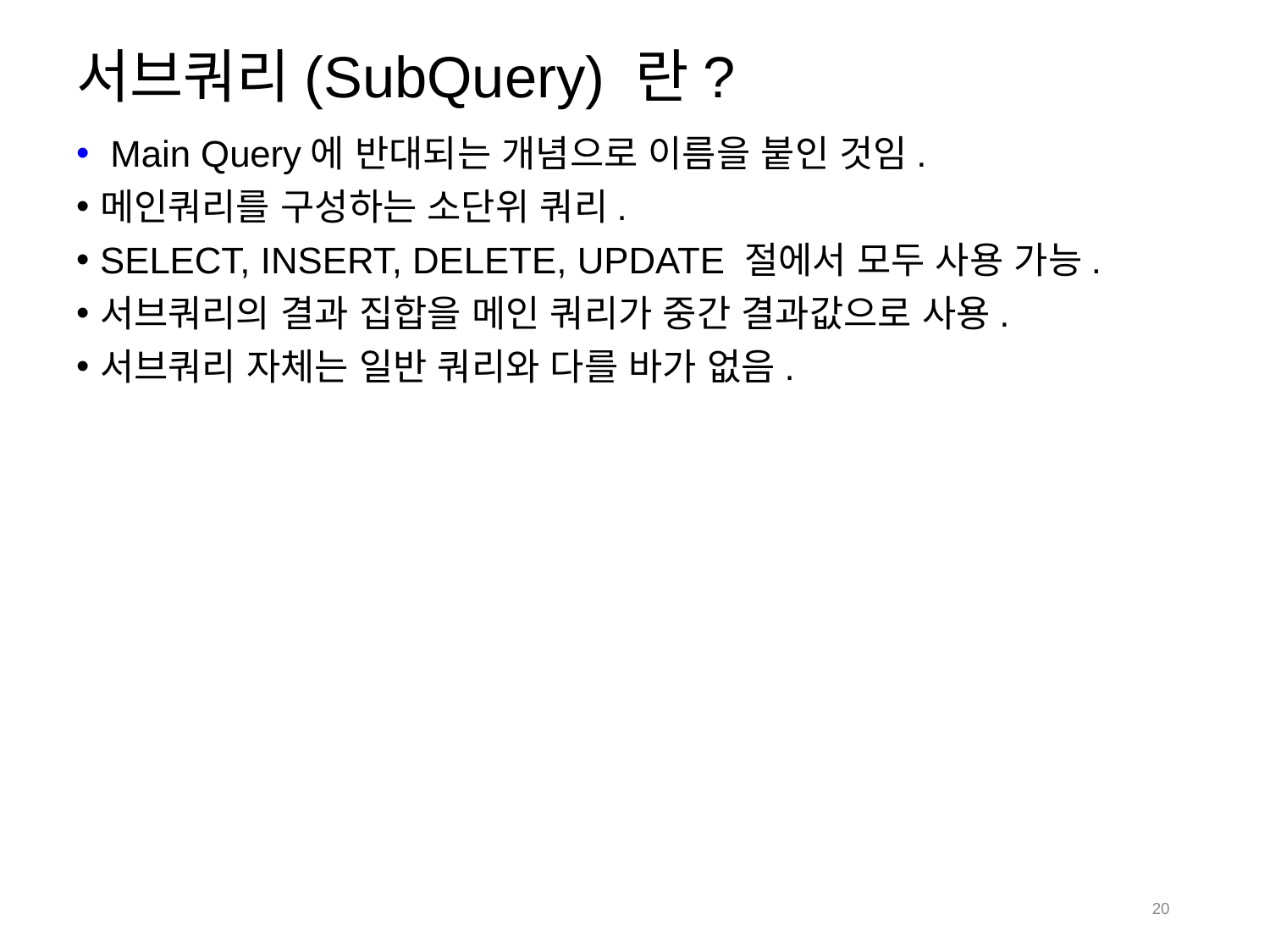

# 서브쿼리(SubQuery) 란?
 Main Query에 반대되는 개념으로 이름을 붙인 것임.
메인쿼리를 구성하는 소단위 쿼리.
SELECT, INSERT, DELETE, UPDATE 절에서 모두 사용 가능.
서브쿼리의 결과 집합을 메인 쿼리가 중간 결과값으로 사용.
서브쿼리 자체는 일반 쿼리와 다를 바가 없음.
20